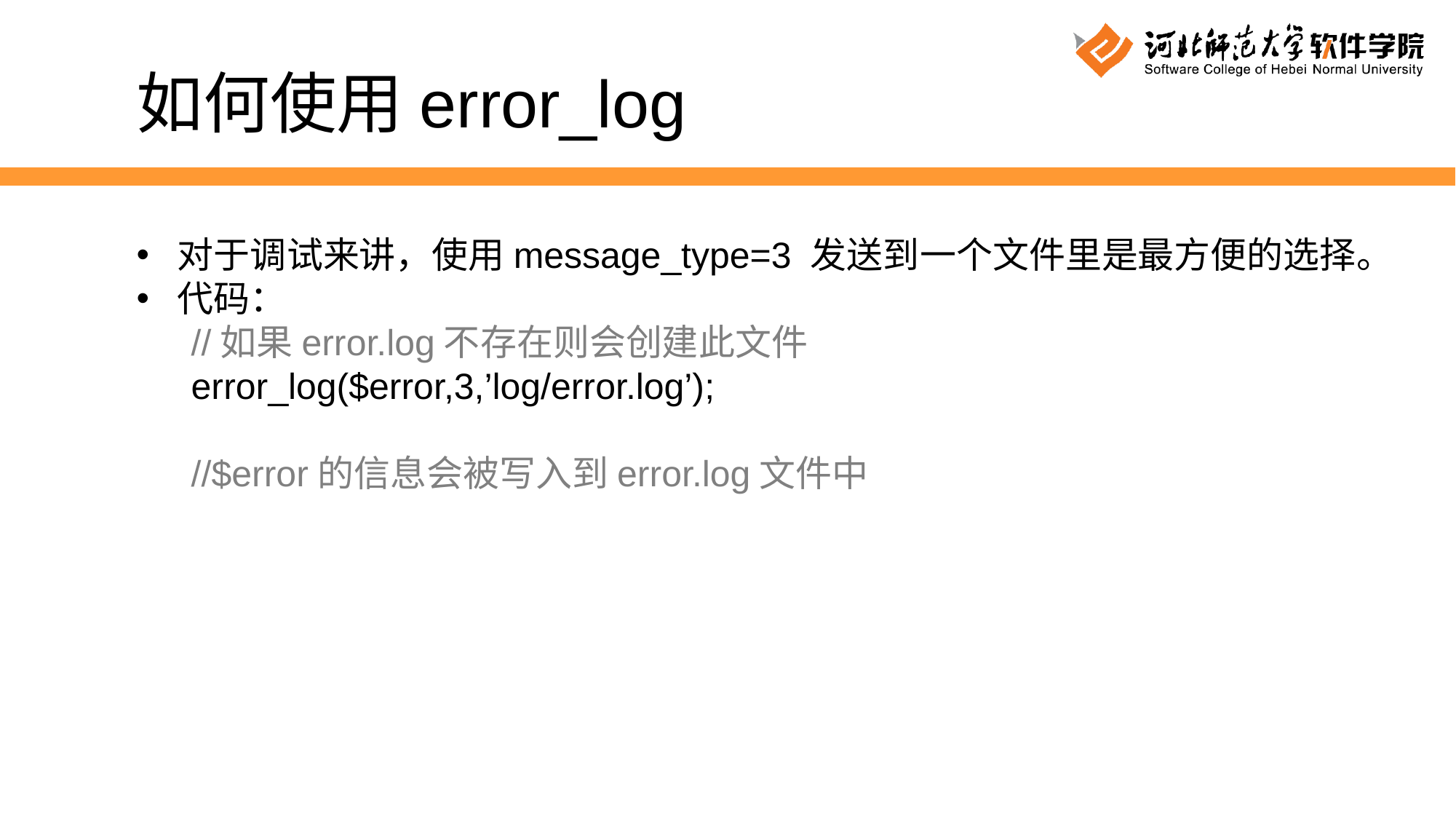

如何使用error_log
对于调试来讲，使用message_type=3 发送到一个文件里是最方便的选择。
代码：
//如果error.log不存在则会创建此文件
error_log($error,3,’log/error.log’);

//$error的信息会被写入到error.log文件中